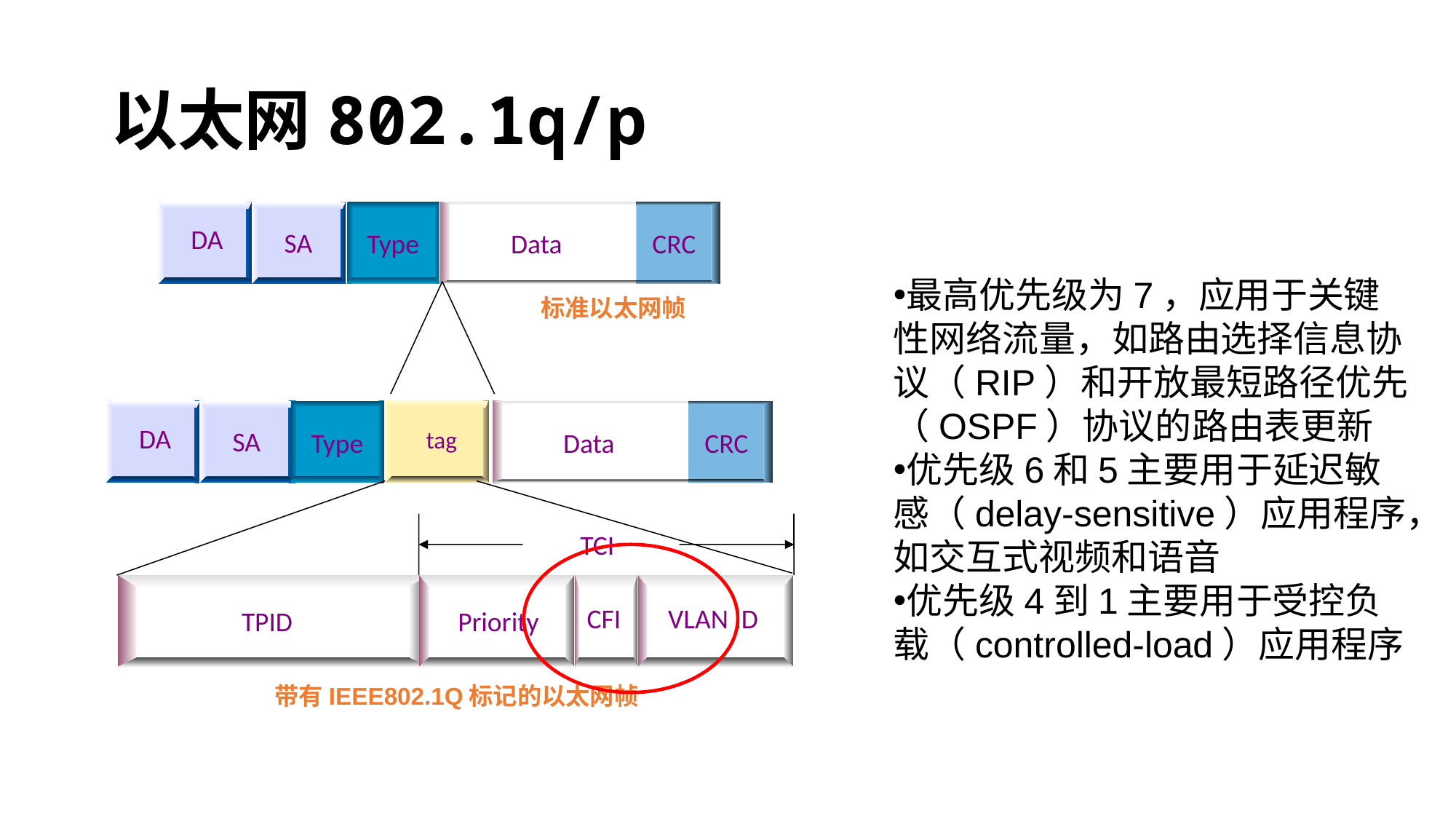

# 以太网802.1q/p

DA
SA

Type

CRC
Data

标准以太网帧

DA
SA

Type

tag

CRC
Data

TCI

CFI
VLAN ID
TPID
Priority
带有IEEE802.1Q标记的以太网帧
最高优先级为7，应用于关键性网络流量，如路由选择信息协议（RIP）和开放最短路径优先（OSPF）协议的路由表更新
优先级6和5主要用于延迟敏感（delay-sensitive）应用程序，如交互式视频和语音
优先级4到1主要用于受控负载（controlled-load）应用程序